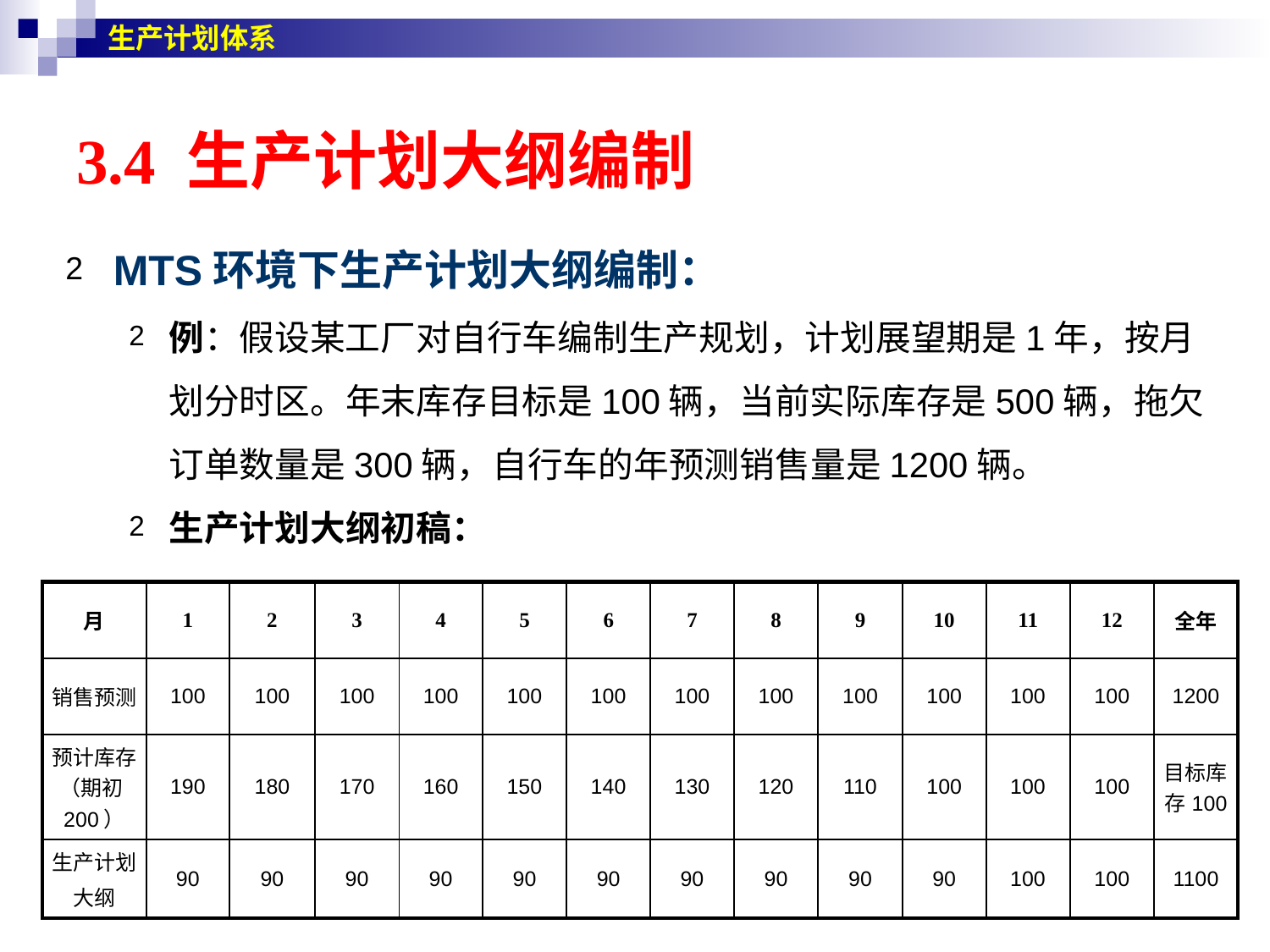

生产计划体系
# 3.4 生产计划大纲编制
MTS环境下生产计划大纲编制：
例：假设某工厂对自行车编制生产规划，计划展望期是1年，按月划分时区。年末库存目标是100辆，当前实际库存是500辆，拖欠订单数量是300辆，自行车的年预测销售量是1200辆。
生产计划大纲初稿：
| 月 | 1 | 2 | 3 | 4 | 5 | 6 | 7 | 8 | 9 | 10 | 11 | 12 | 全年 |
| --- | --- | --- | --- | --- | --- | --- | --- | --- | --- | --- | --- | --- | --- |
| 销售预测 | 100 | 100 | 100 | 100 | 100 | 100 | 100 | 100 | 100 | 100 | 100 | 100 | 1200 |
| 预计库存（期初200） | 190 | 180 | 170 | 160 | 150 | 140 | 130 | 120 | 110 | 100 | 100 | 100 | 目标库存100 |
| 生产计划 大纲 | 90 | 90 | 90 | 90 | 90 | 90 | 90 | 90 | 90 | 90 | 100 | 100 | 1100 |